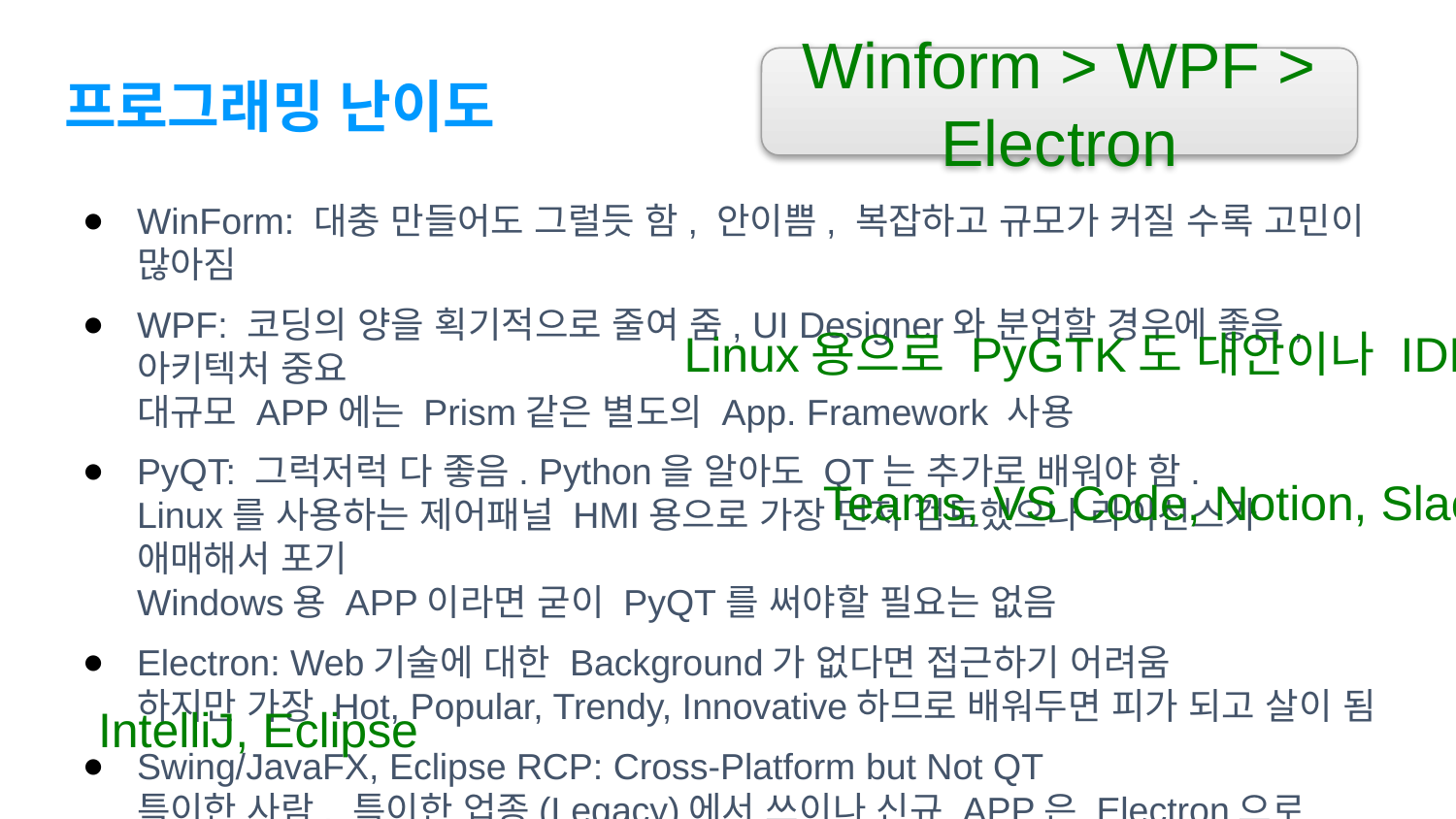

Winform > WPF > Electron
# 프로그래밍 난이도
WinForm: 대충 만들어도 그럴듯 함, 안이쁨, 복잡하고 규모가 커질 수록 고민이 많아짐
WPF: 코딩의 양을 획기적으로 줄여 줌, UI Designer와 분업할 경우에 좋음, 아키텍처 중요
대규모 APP에는 Prism같은 별도의 App. Framework 사용
PyQT: 그럭저럭 다 좋음. Python을 알아도 QT는 추가로 배워야 함.
Linux를 사용하는 제어패널 HMI용으로 가장 먼저 검토했으나 라이선스가 애매해서 포기
Windows용 APP이라면 굳이 PyQT를 써야할 필요는 없음
Electron: Web기술에 대한 Background가 없다면 접근하기 어려움
하지만 가장 Hot, Popular, Trendy, Innovative하므로 배워두면 피가 되고 살이 됨
Swing/JavaFX, Eclipse RCP: Cross-Platform but Not QT
특이한 사람, 특이한 업종(Legacy)에서 쓰이나 신규 APP은 Electron으로 넘어가는 추세
Linux용으로 PyGTK도 대안이나 IDE 없음
Teams, VS Code, Notion, Slack
IntelliJ, Eclipse